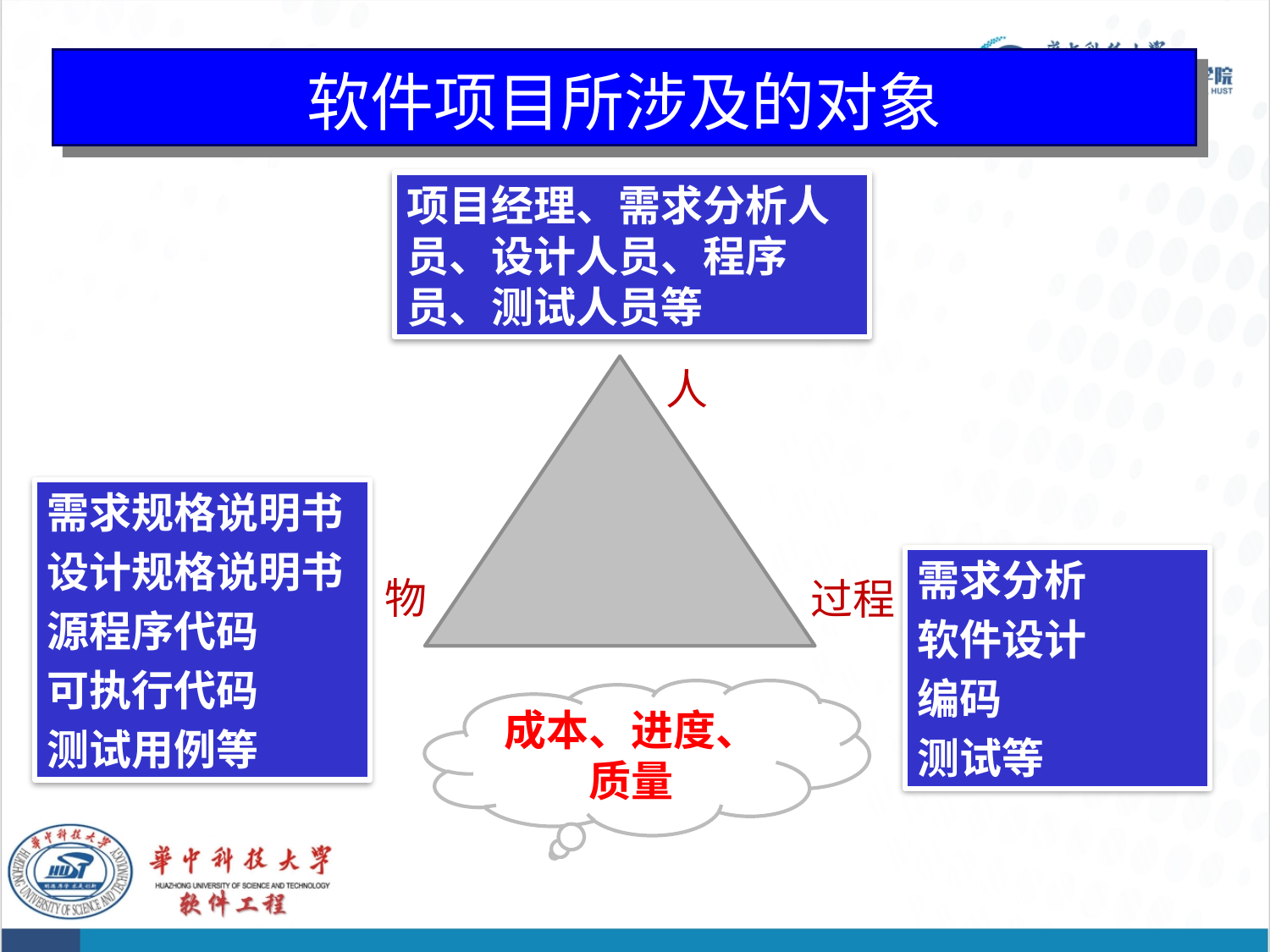

# 软件项目所涉及的对象
项目经理、需求分析人员、设计人员、程序员、测试人员等

人
需求规格说明书
设计规格说明书
源程序代码
可执行代码
测试用例等
需求分析
软件设计
编码
测试等
物
过程
成本、进度、质量